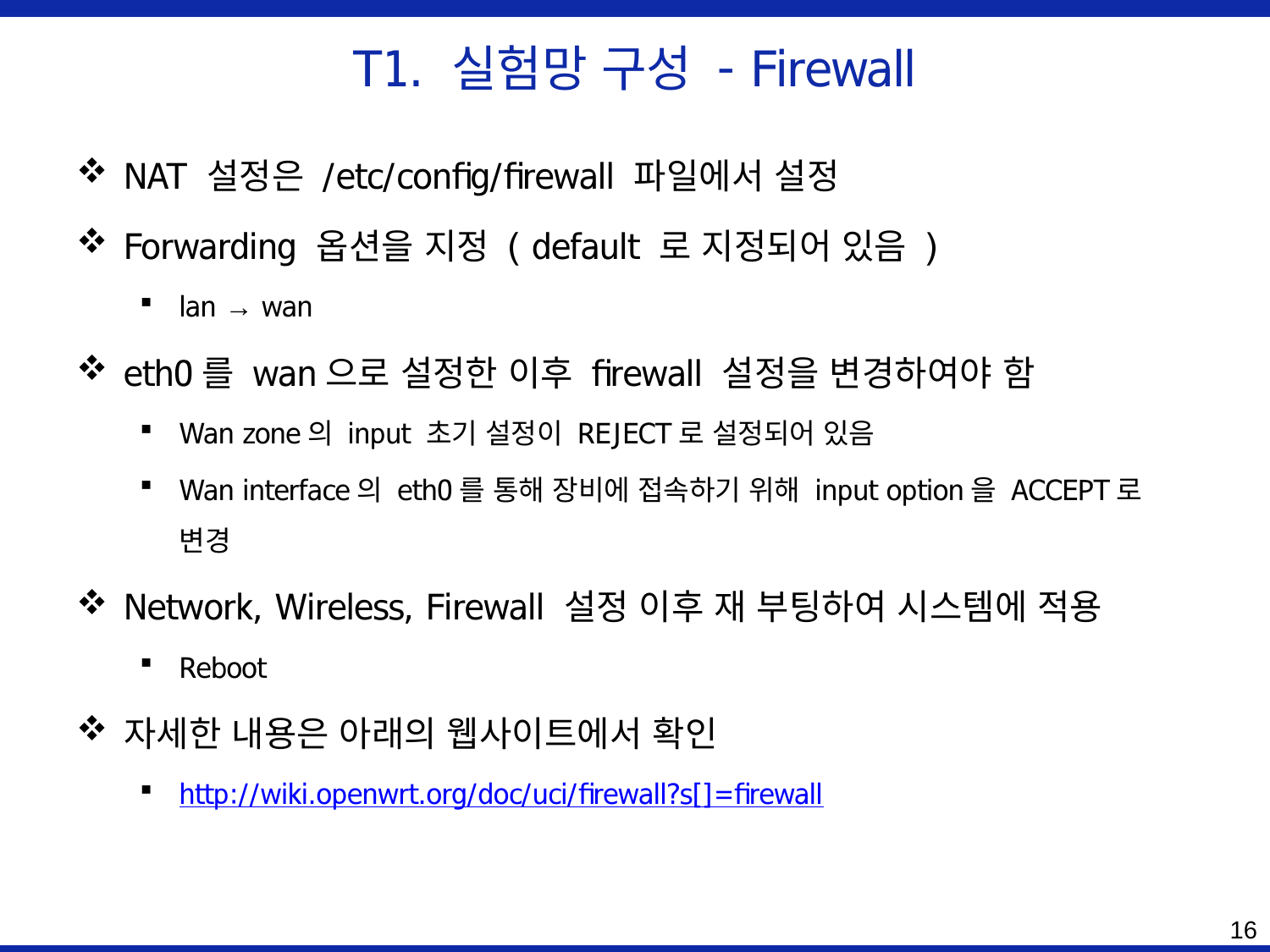

# T1. 실험망 구성 - Firewall
NAT 설정은 /etc/config/firewall 파일에서 설정
Forwarding 옵션을 지정 ( default 로 지정되어 있음 )
lan → wan
eth0를 wan으로 설정한 이후 firewall 설정을 변경하여야 함
Wan zone의 input 초기 설정이 REJECT로 설정되어 있음
Wan interface의 eth0를 통해 장비에 접속하기 위해 input option을 ACCEPT로 변경
Network, Wireless, Firewall 설정 이후 재 부팅하여 시스템에 적용
Reboot
자세한 내용은 아래의 웹사이트에서 확인
http://wiki.openwrt.org/doc/uci/firewall?s[]=firewall

16